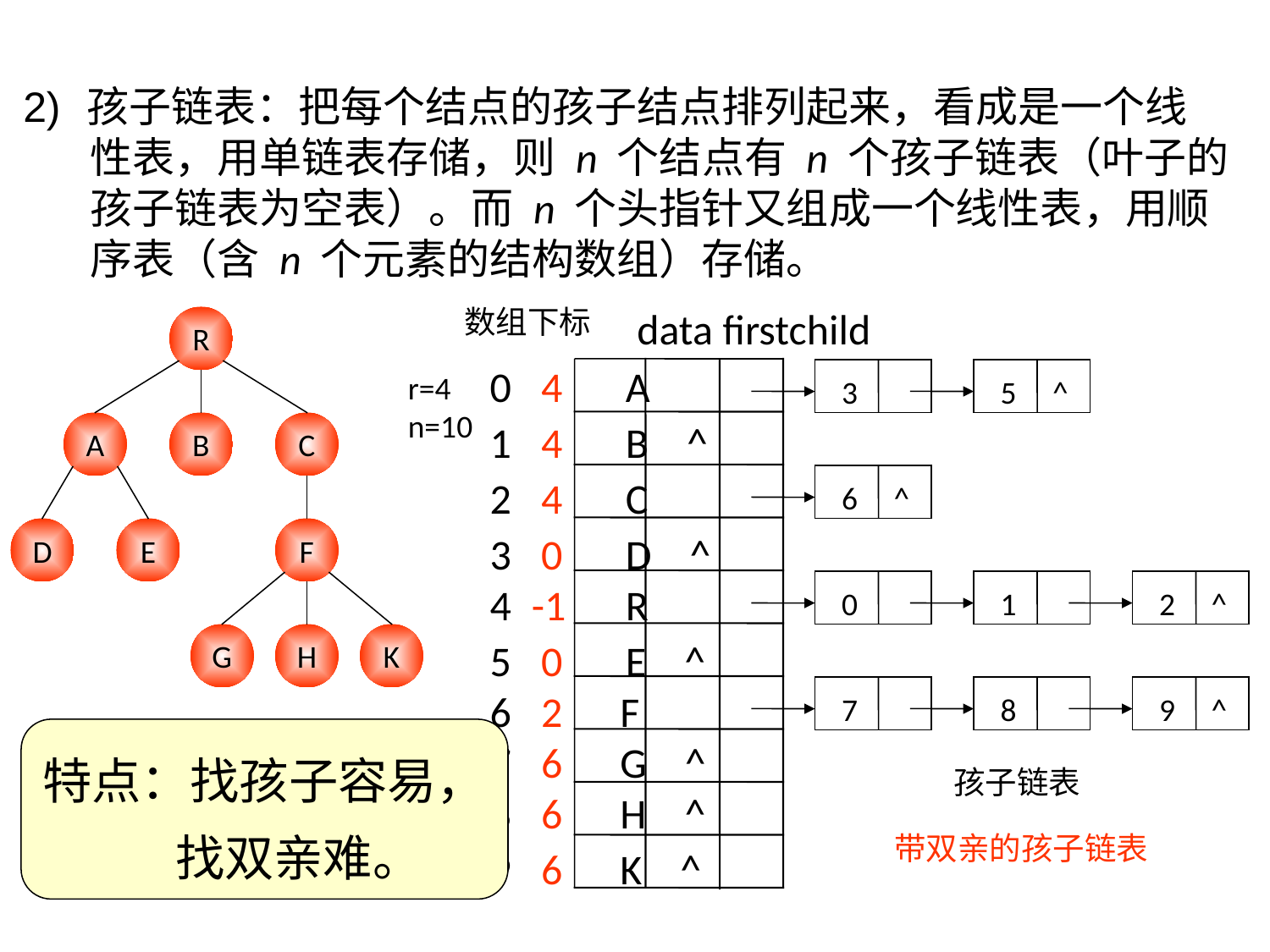

孩子链表：把每个结点的孩子结点排列起来，看成是一个线
      性表，用单链表存储，则 n 个结点有 n 个孩子链表（叶子的
      孩子链表为空表）。而 n 个头指针又组成一个线性表，用顺
      序表（含 n 个元素的结构数组）存储。
数组下标
data firstchild
0            A
1            B    ^
2            C
3            D    ^
4            R
5            E    ^
       F
       G    ^
       H    ^
       K    ^

 3

 5     ^

r=4
n=10

 6     ^

 0

 1

 2     ^

 7

 8

 9     ^

R
A
B
C
D
E
F
G
H
K
 4
 4
 4
 0
-1
 0
 2
 6
 6
 6

特点：找孩子容易，
           找双亲难。
孩子链表
带双亲的孩子链表